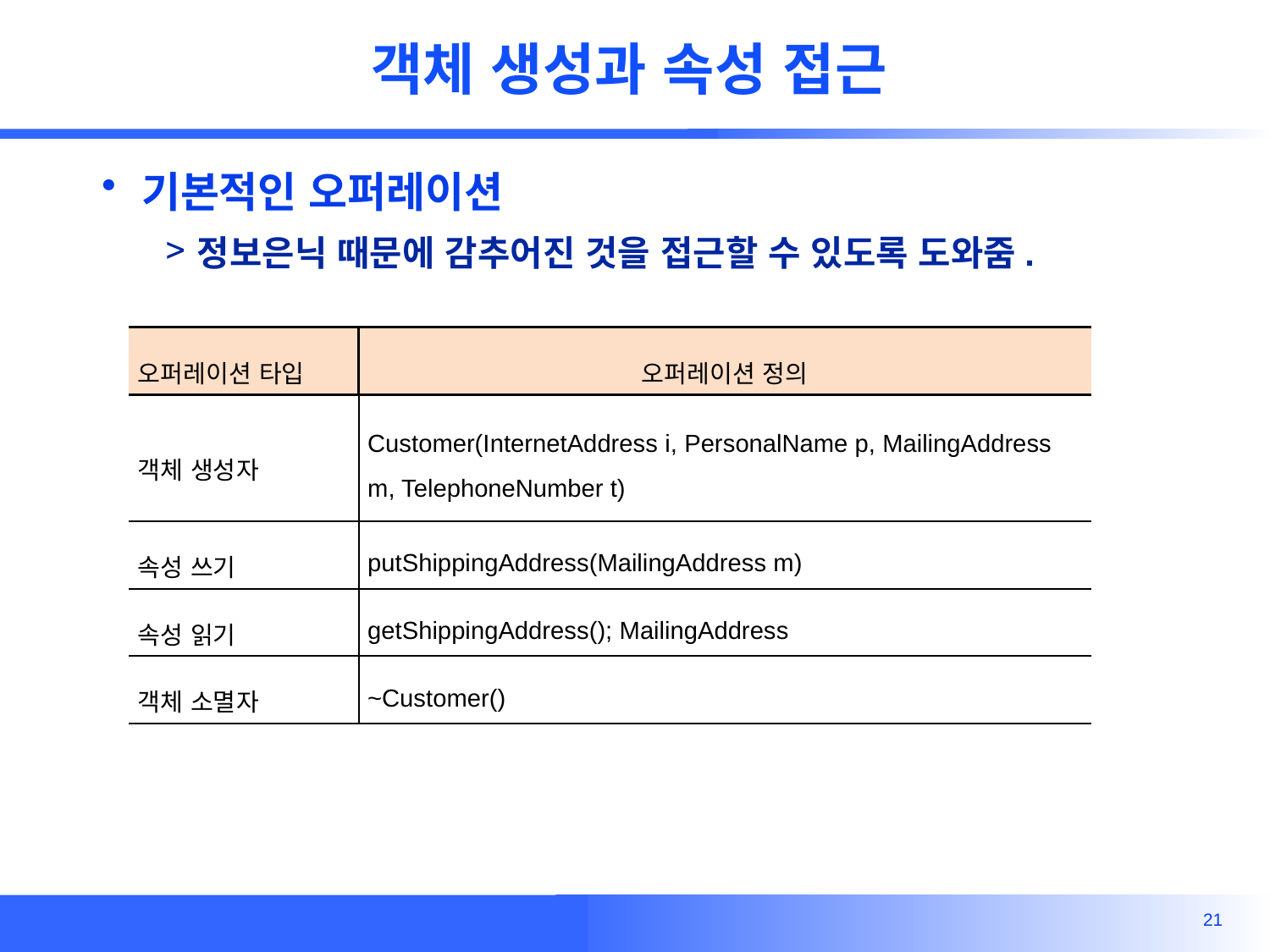

# 객체 생성과 속성 접근
기본적인 오퍼레이션
정보은닉 때문에 감추어진 것을 접근할 수 있도록 도와줌.

| 오퍼레이션 타입 | 오퍼레이션 정의 |
| --- | --- |
| 객체 생성자 | Customer(InternetAddress i, PersonalName p, MailingAddress m, TelephoneNumber t) |
| 속성 쓰기 | putShippingAddress(MailingAddress m) |
| 속성 읽기 | getShippingAddress(); MailingAddress |
| 객체 소멸자 | ~Customer() |